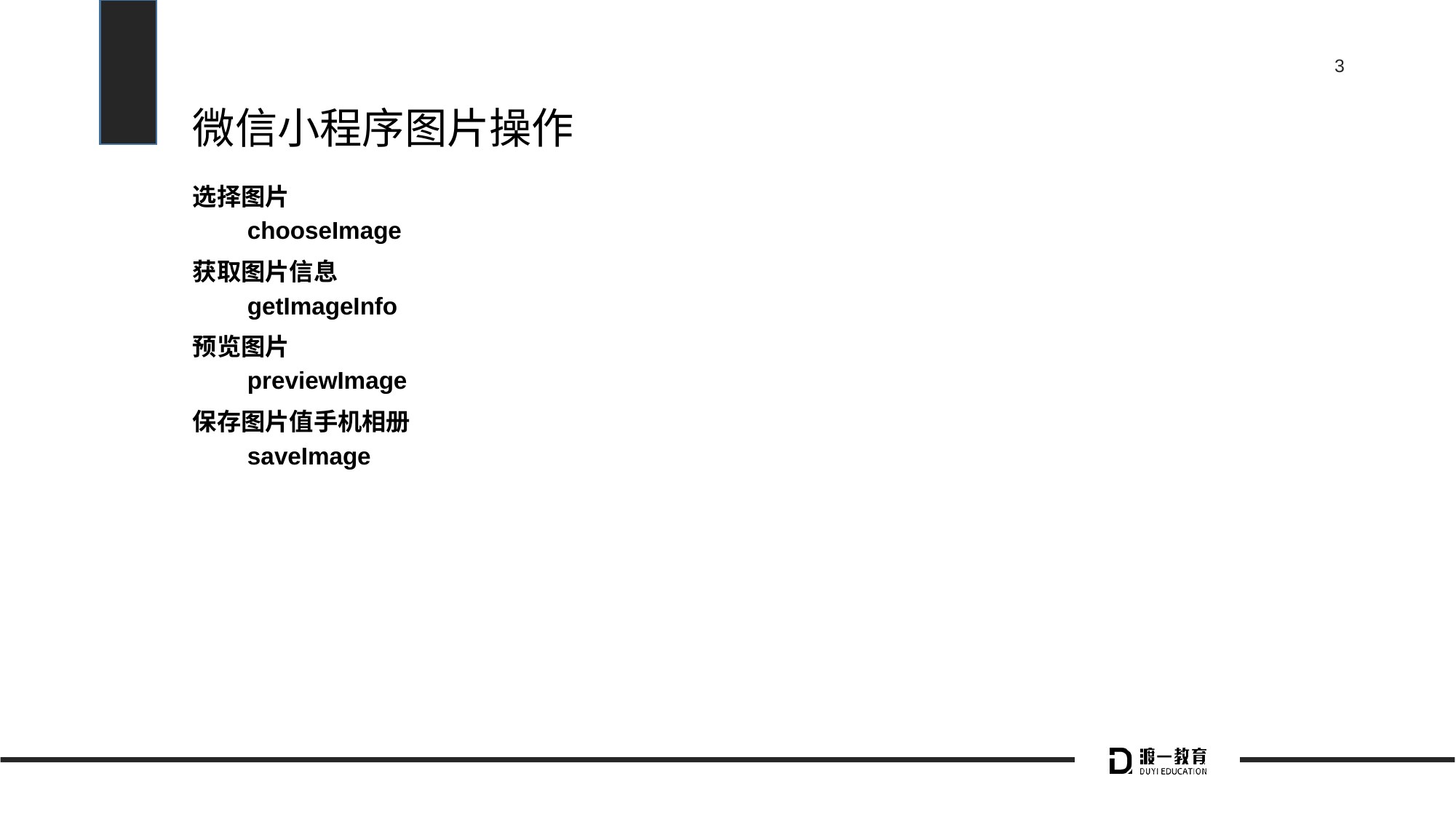

# 微信小程序图片操作
选择图片
chooseImage
获取图片信息
getImageInfo
预览图片
previewImage
保存图片值手机相册
saveImage